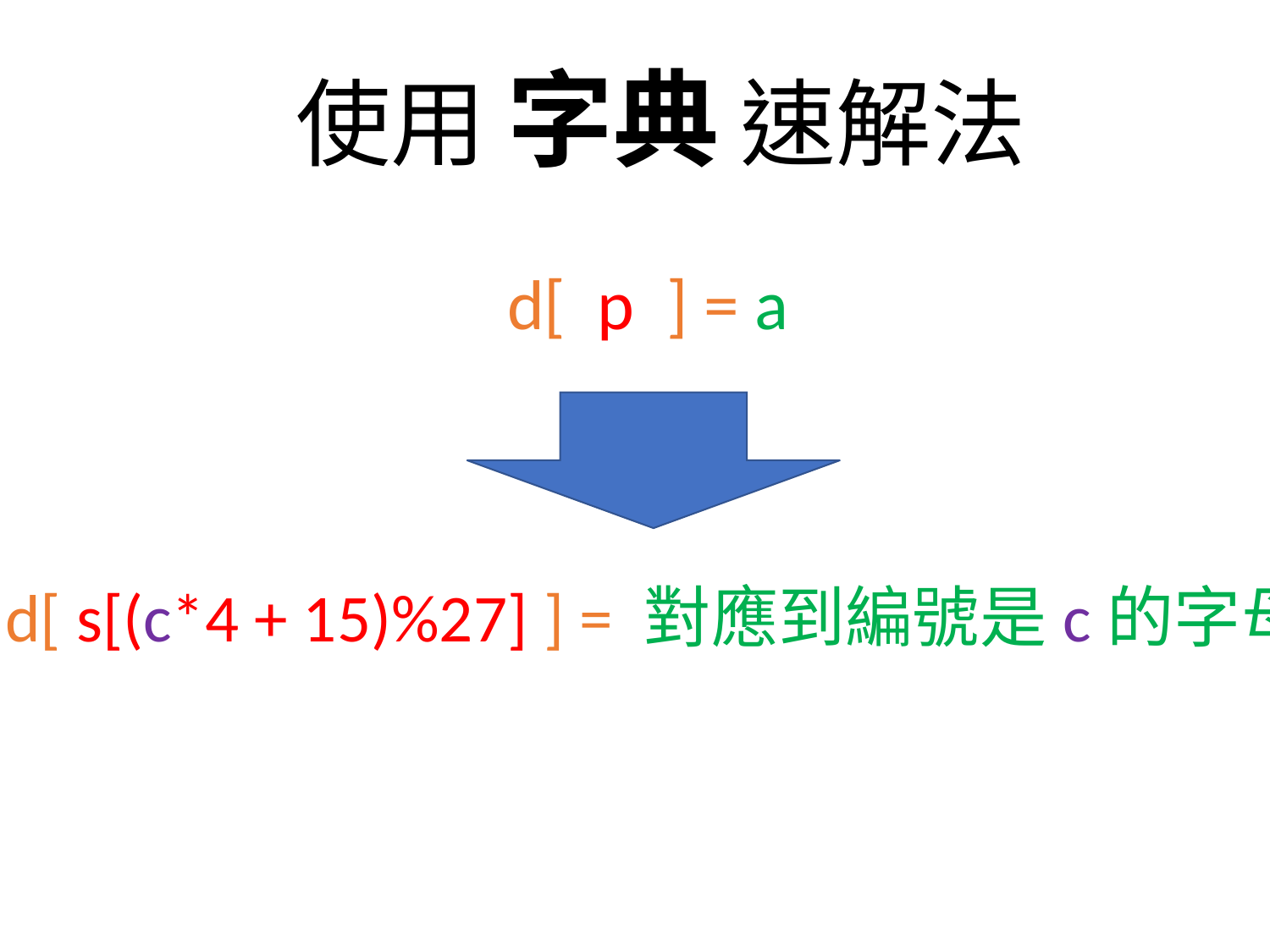

使用 字典 速解法
d[  p  ] = a

d[ s[(c*4 + 15)%27] ] = 對應到編號是c的字母